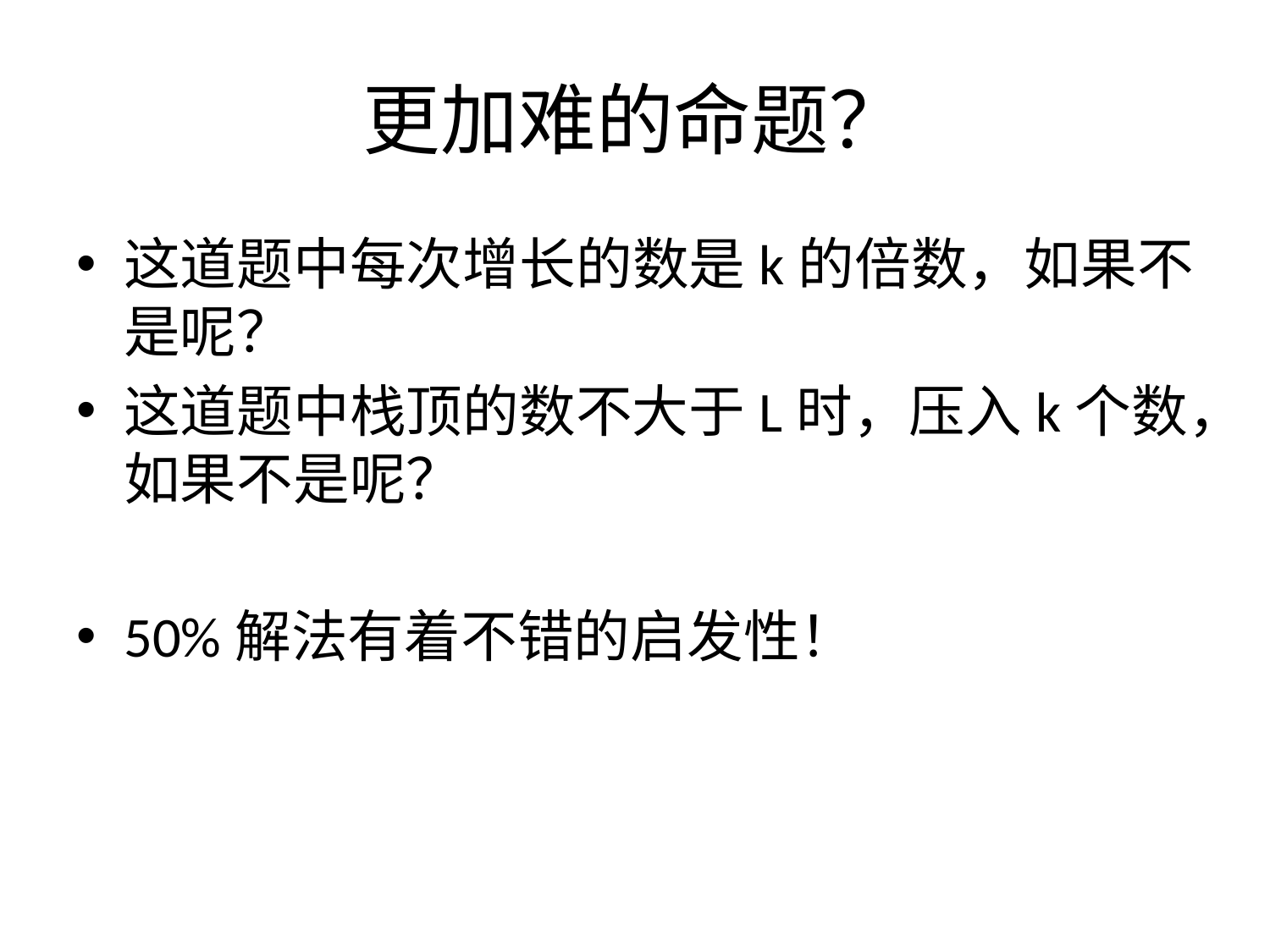

# 更加难的命题？
这道题中每次增长的数是k的倍数，如果不是呢？
这道题中栈顶的数不大于L时，压入k个数，如果不是呢？

50%解法有着不错的启发性！